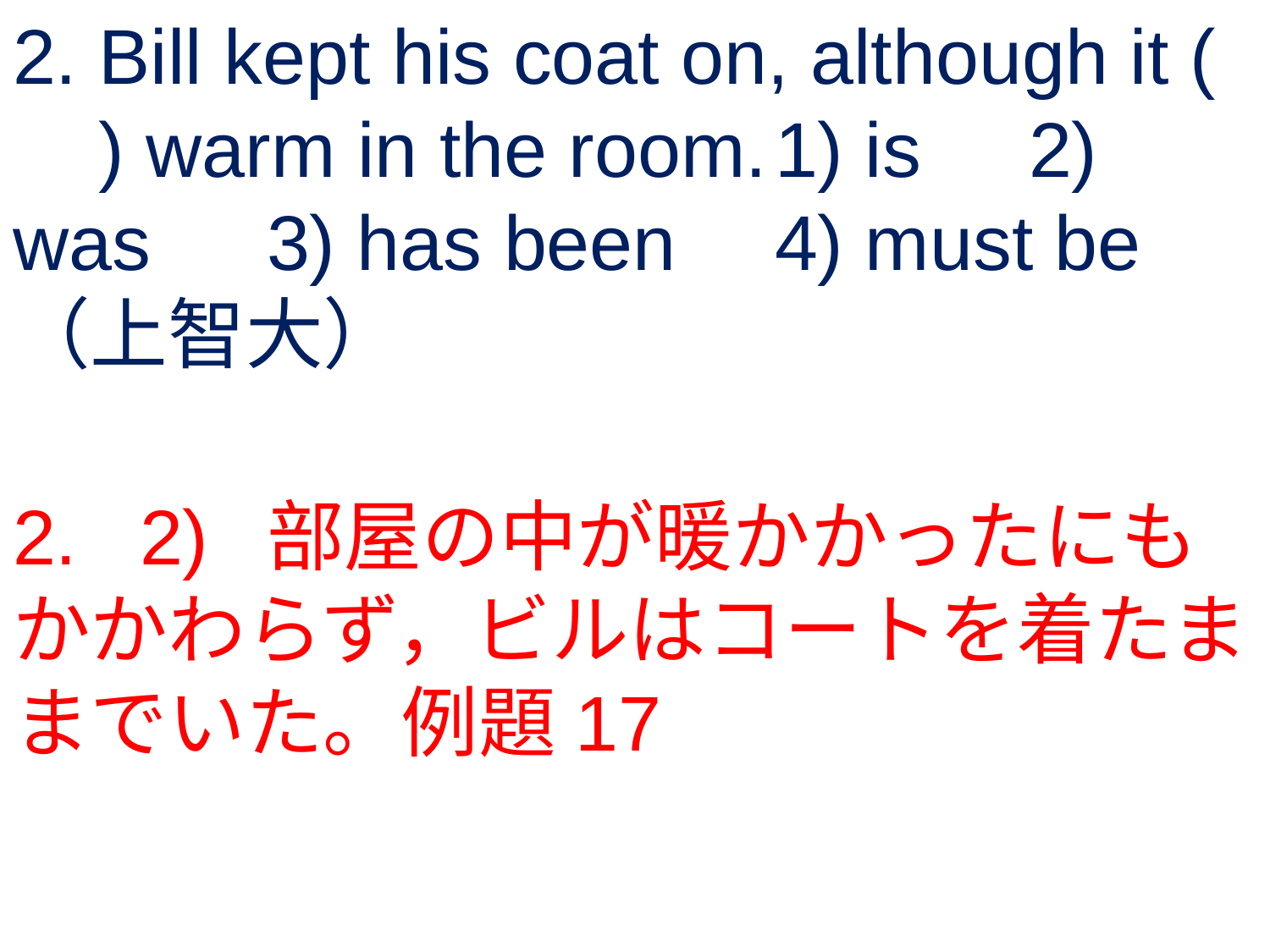

# 2. Bill kept his coat on, although it (      ) warm in the room.	1) is	2) was	3) has been	4) must be	（上智大）
2.	2) 	部屋の中が暖かかったにもかかわらず，ビルはコートを着たままでいた。例題17